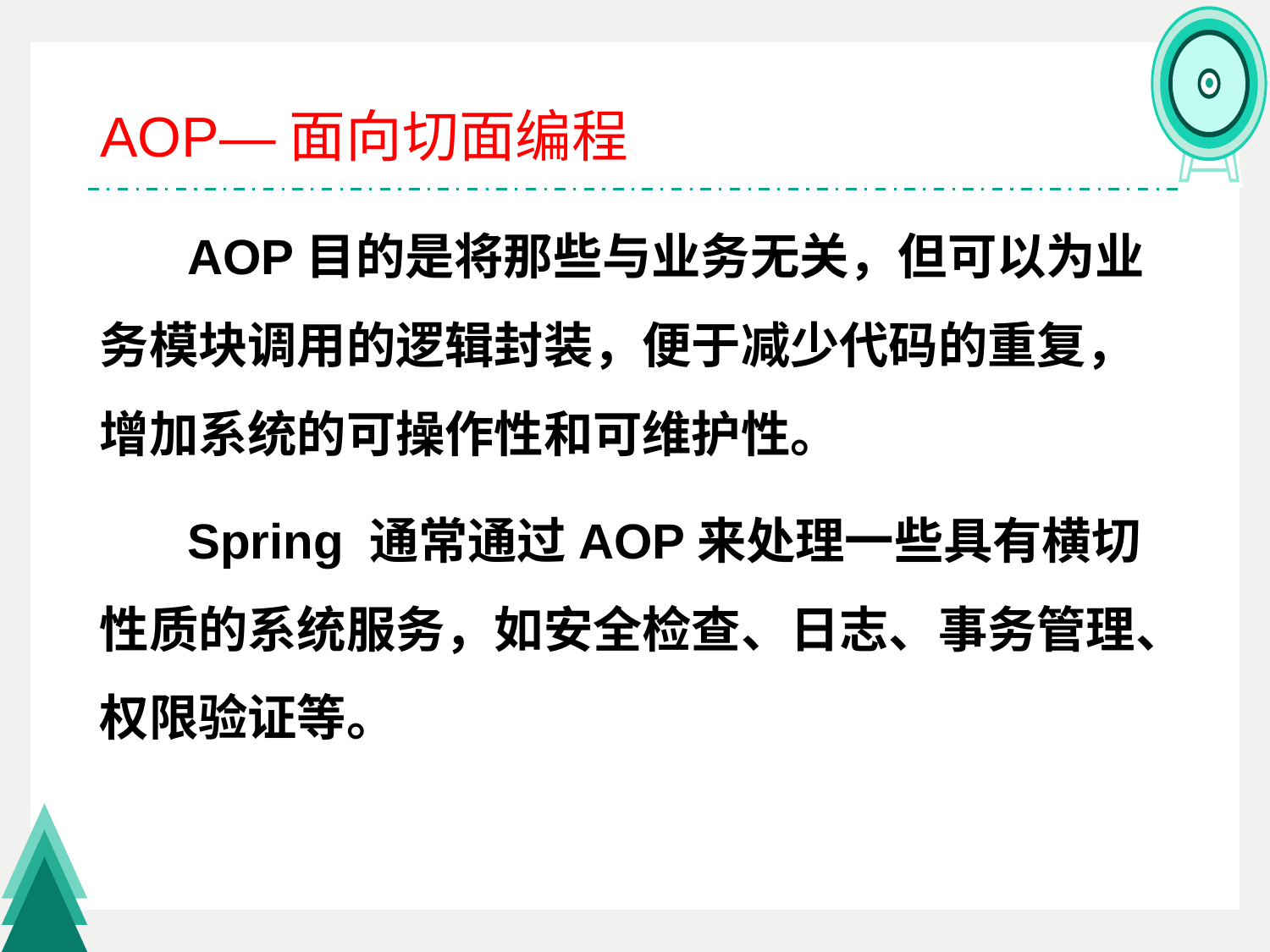

# AOP—面向切面编程
AOP目的是将那些与业务无关，但可以为业务模块调用的逻辑封装，便于减少代码的重复，增加系统的可操作性和可维护性。
Spring 通常通过AOP来处理一些具有横切性质的系统服务，如安全检查、日志、事务管理、权限验证等。